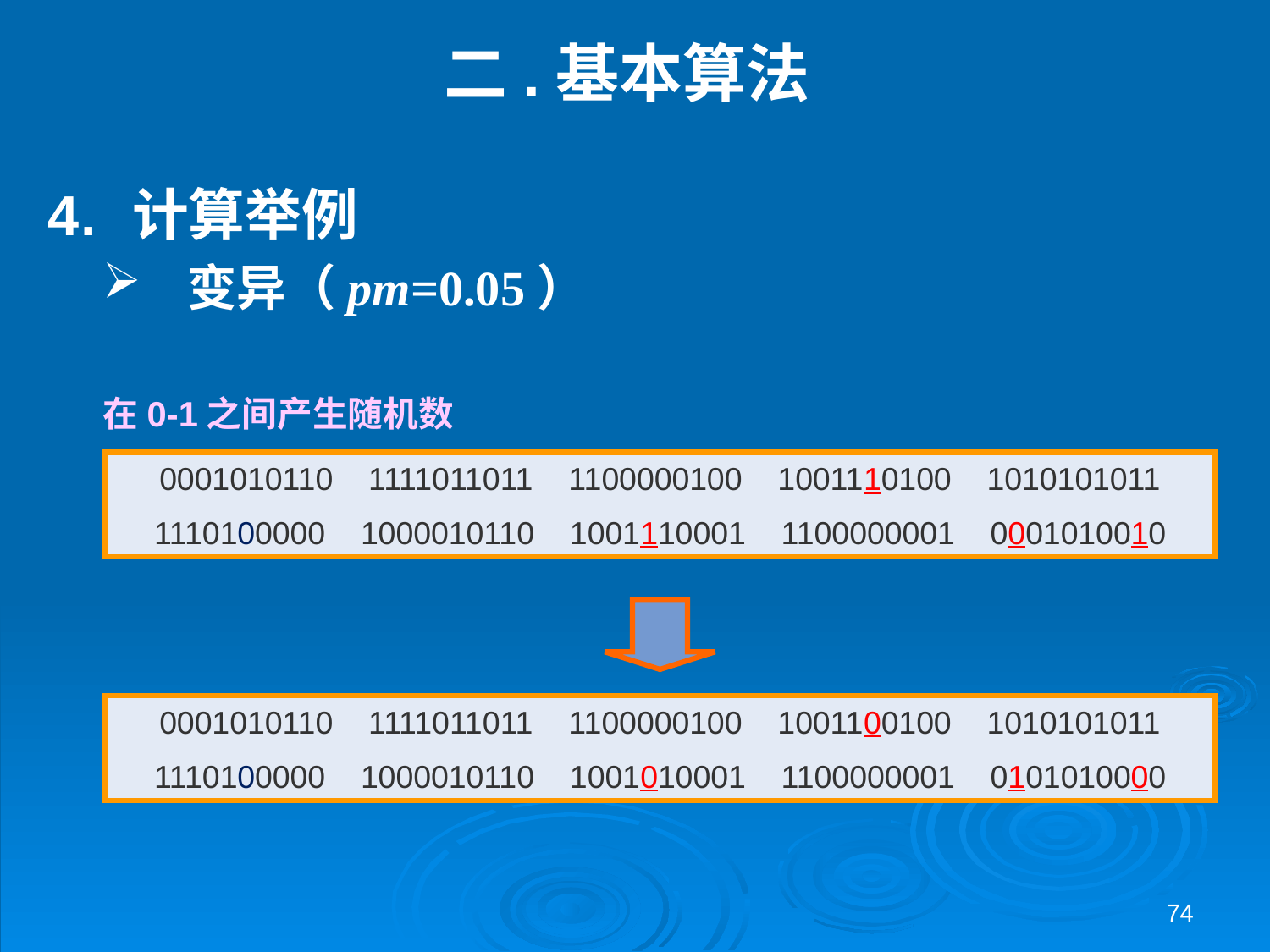

# 二.基本算法
计算举例
变异（pm=0.05）

在0-1之间产生随机数

0001010110    1111011011    1100000100    1001110100    1010101011
1110100000    1000010110    1001110001    1100000001    0001010010

0001010110    1111011011    1100000100    1001100100    1010101011
1110100000    1000010110    1001010001    1100000001    0101010000
74